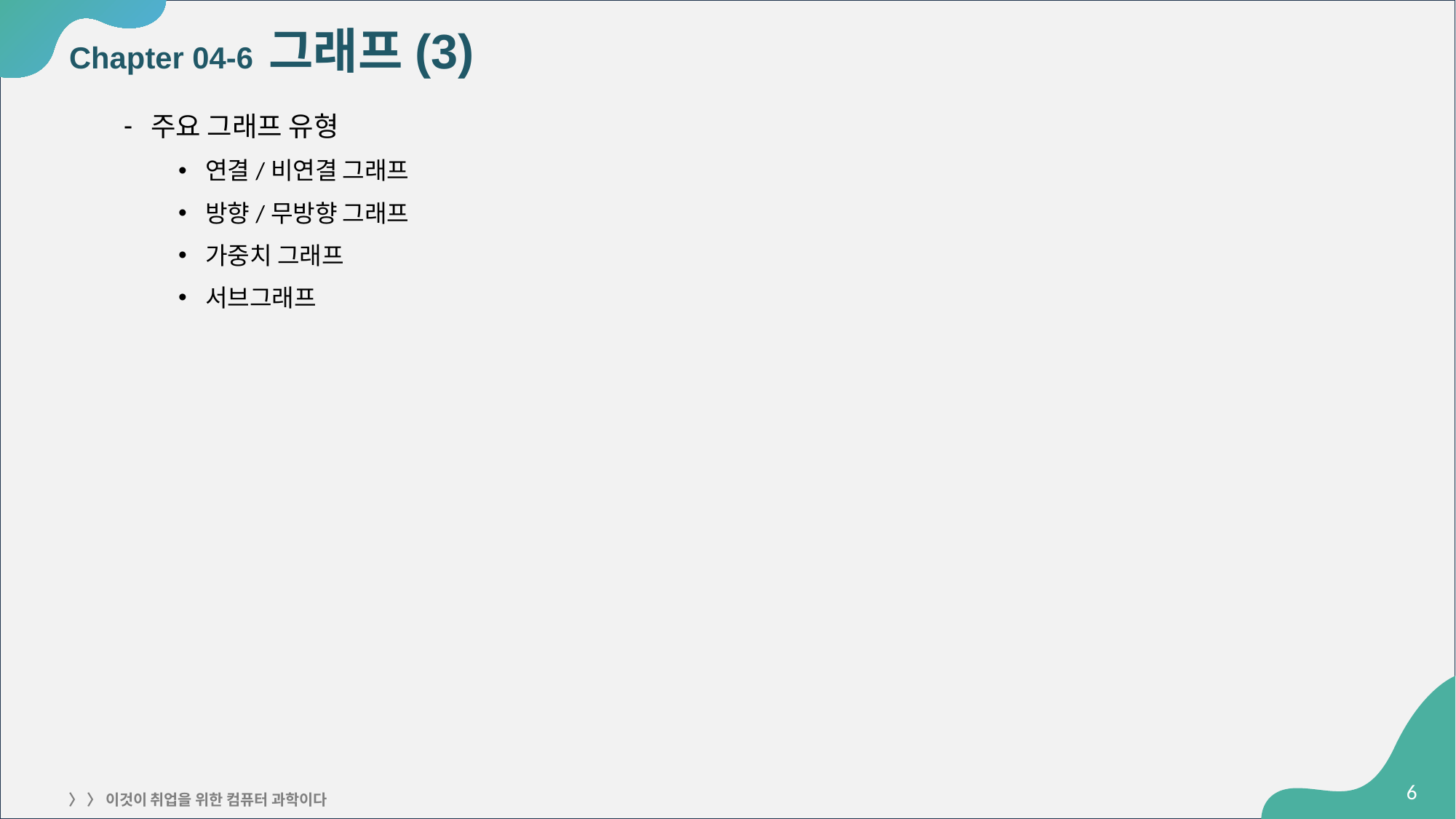

# Chapter 04-6 그래프(3)
주요 그래프 유형
연결/비연결 그래프
방향/무방향 그래프
가중치 그래프
서브그래프
6
〉 〉 이것이 취업을 위한 컴퓨터 과학이다